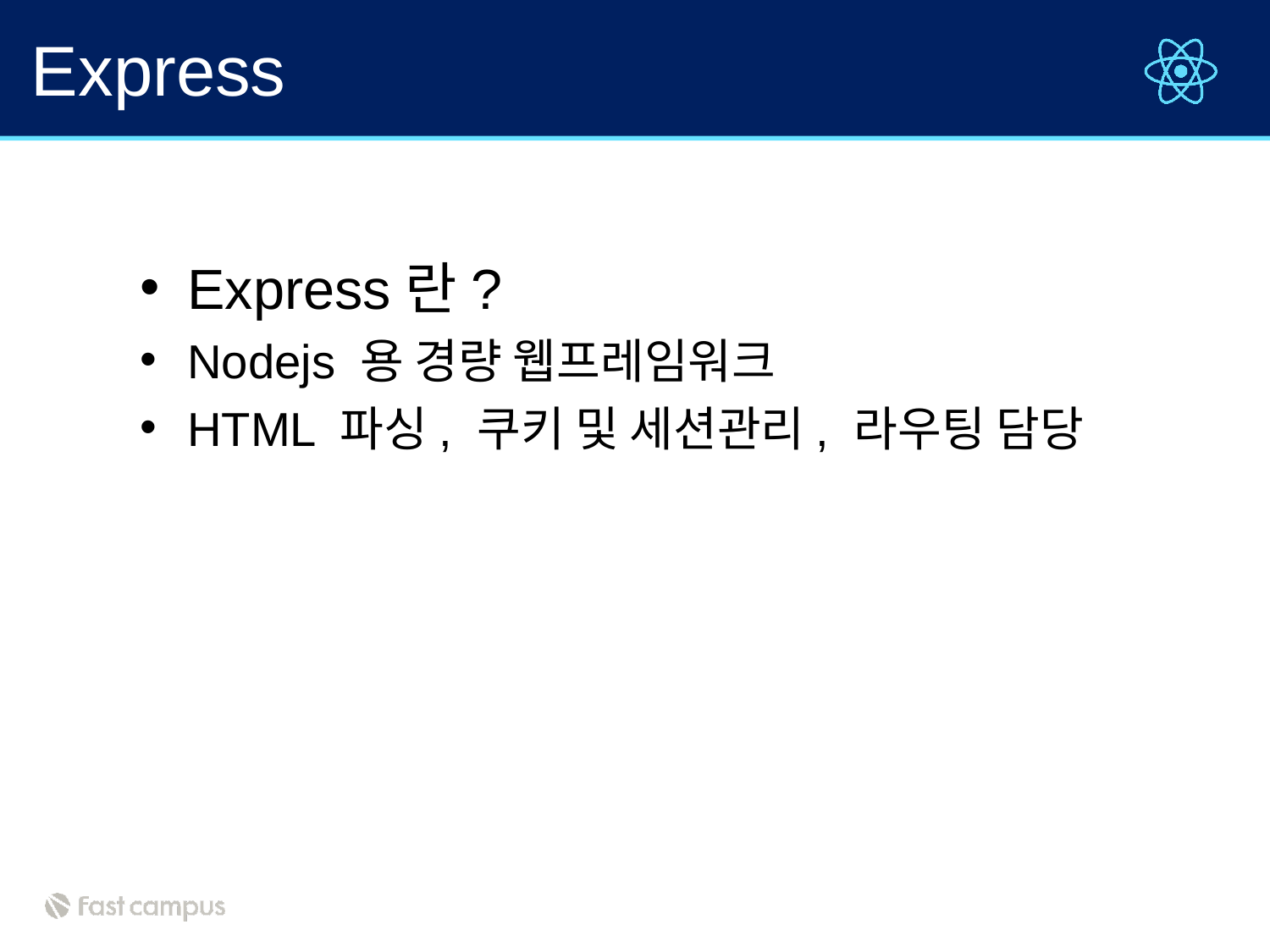

# Express
Express란?
Nodejs 용 경량 웹프레임워크
HTML 파싱, 쿠키 및 세션관리, 라우팅 담당